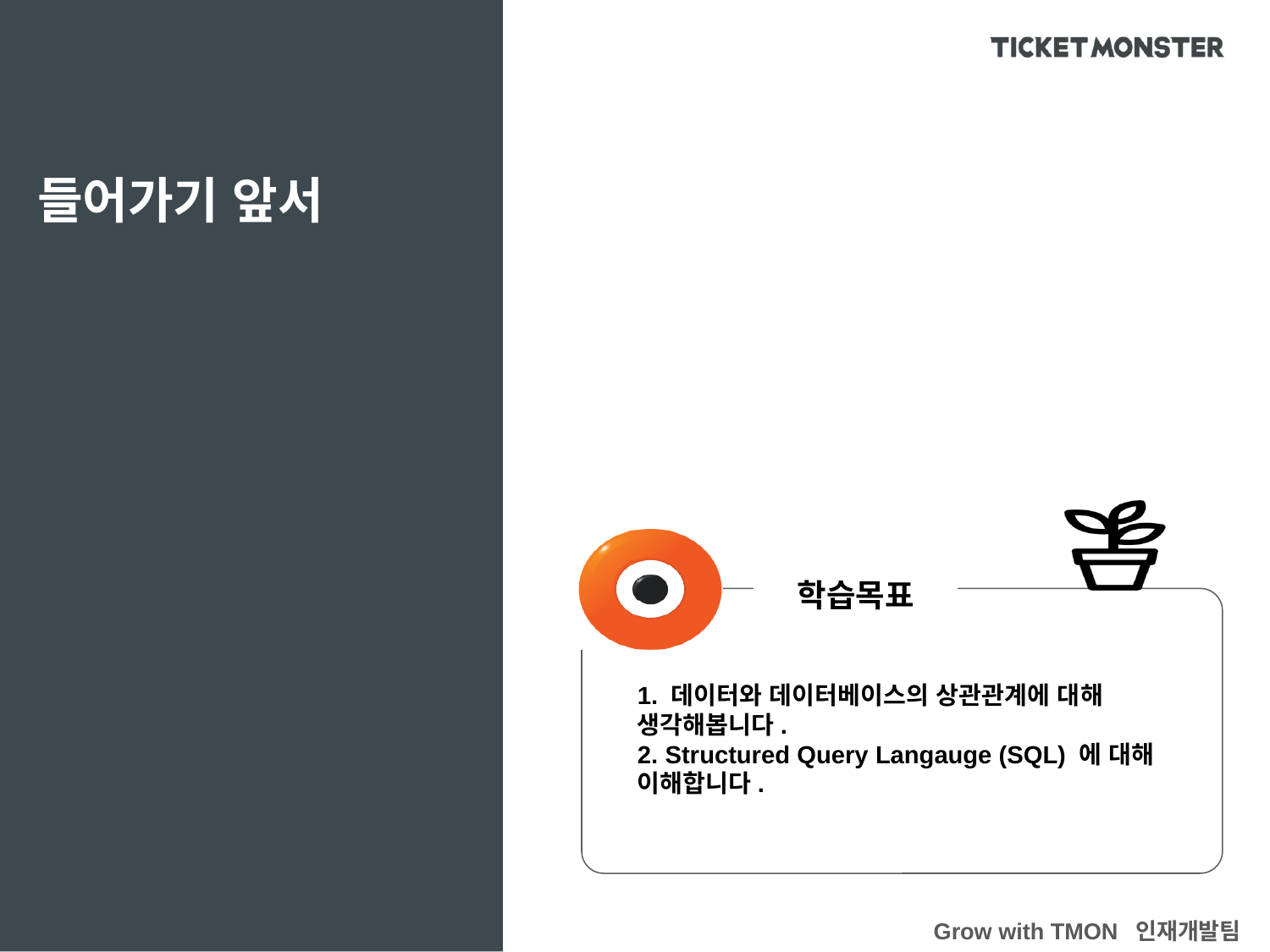

들어가기 앞서
1. 데이터와 데이터베이스의 상관관계에 대해 생각해봅니다.
2. Structured Query Langauge (SQL) 에 대해 이해합니다.